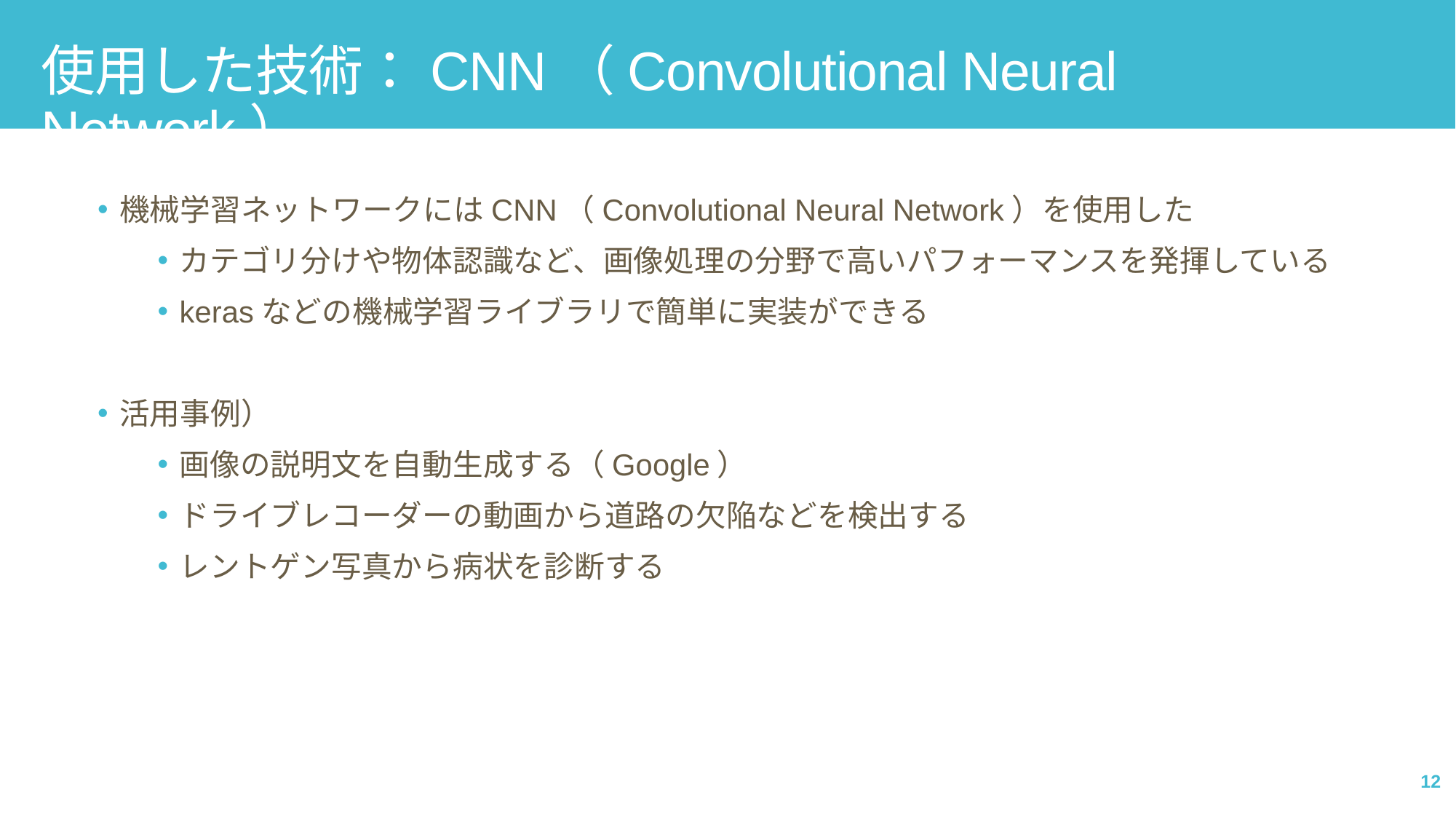

使用した技術：CNN（Convolutional Neural Network）

機械学習ネットワークにはCNN（Convolutional Neural Network）を使用した
カテゴリ分けや物体認識など、画像処理の分野で高いパフォーマンスを発揮している
kerasなどの機械学習ライブラリで簡単に実装ができる

活用事例）
画像の説明文を自動生成する（Google）
ドライブレコーダーの動画から道路の欠陥などを検出する
レントゲン写真から病状を診断する

12